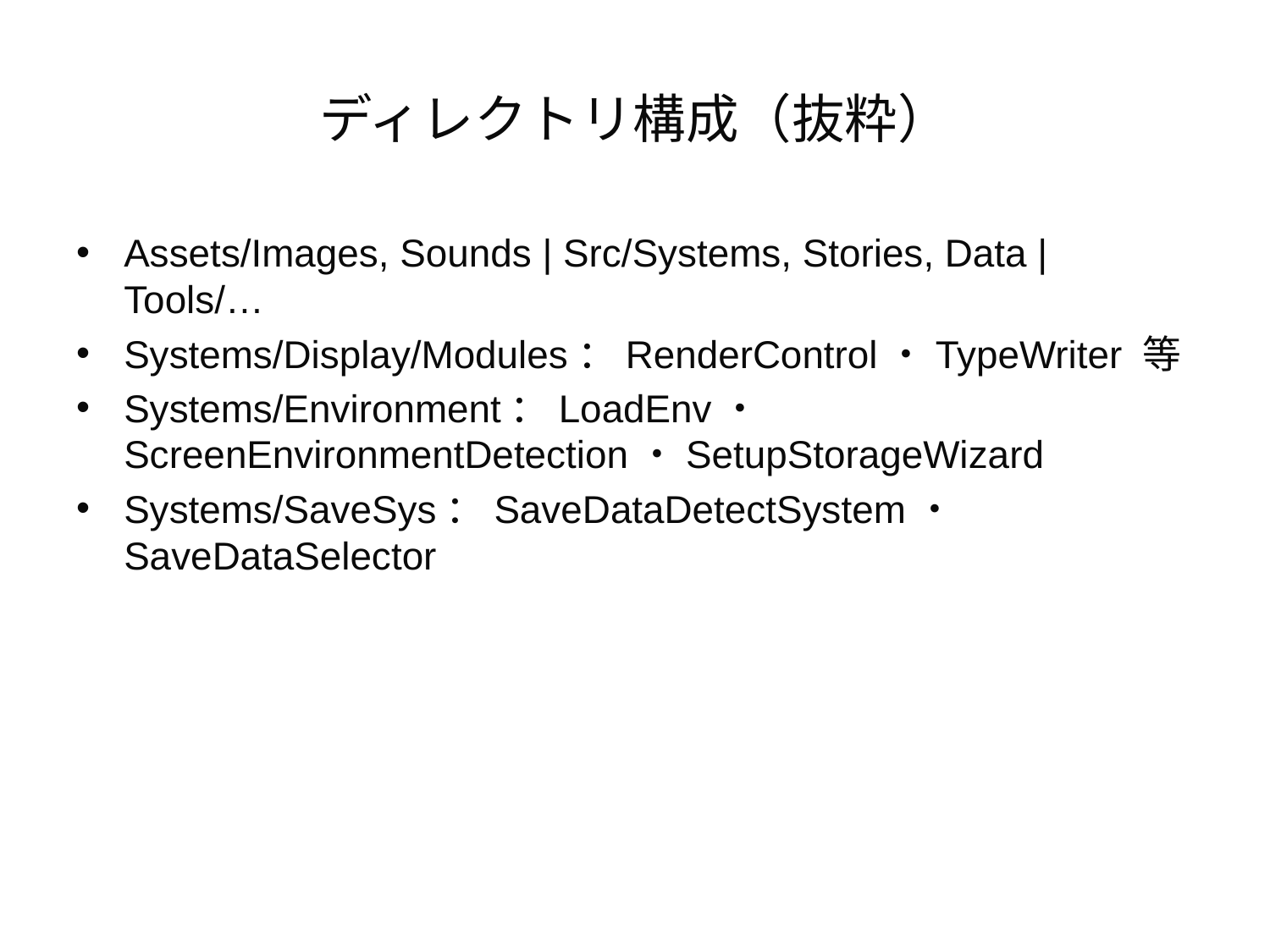

# ディレクトリ構成（抜粋）
Assets/Images, Sounds | Src/Systems, Stories, Data | Tools/…
Systems/Display/Modules：RenderControl・TypeWriter 等
Systems/Environment：LoadEnv・ScreenEnvironmentDetection・SetupStorageWizard
Systems/SaveSys：SaveDataDetectSystem・SaveDataSelector